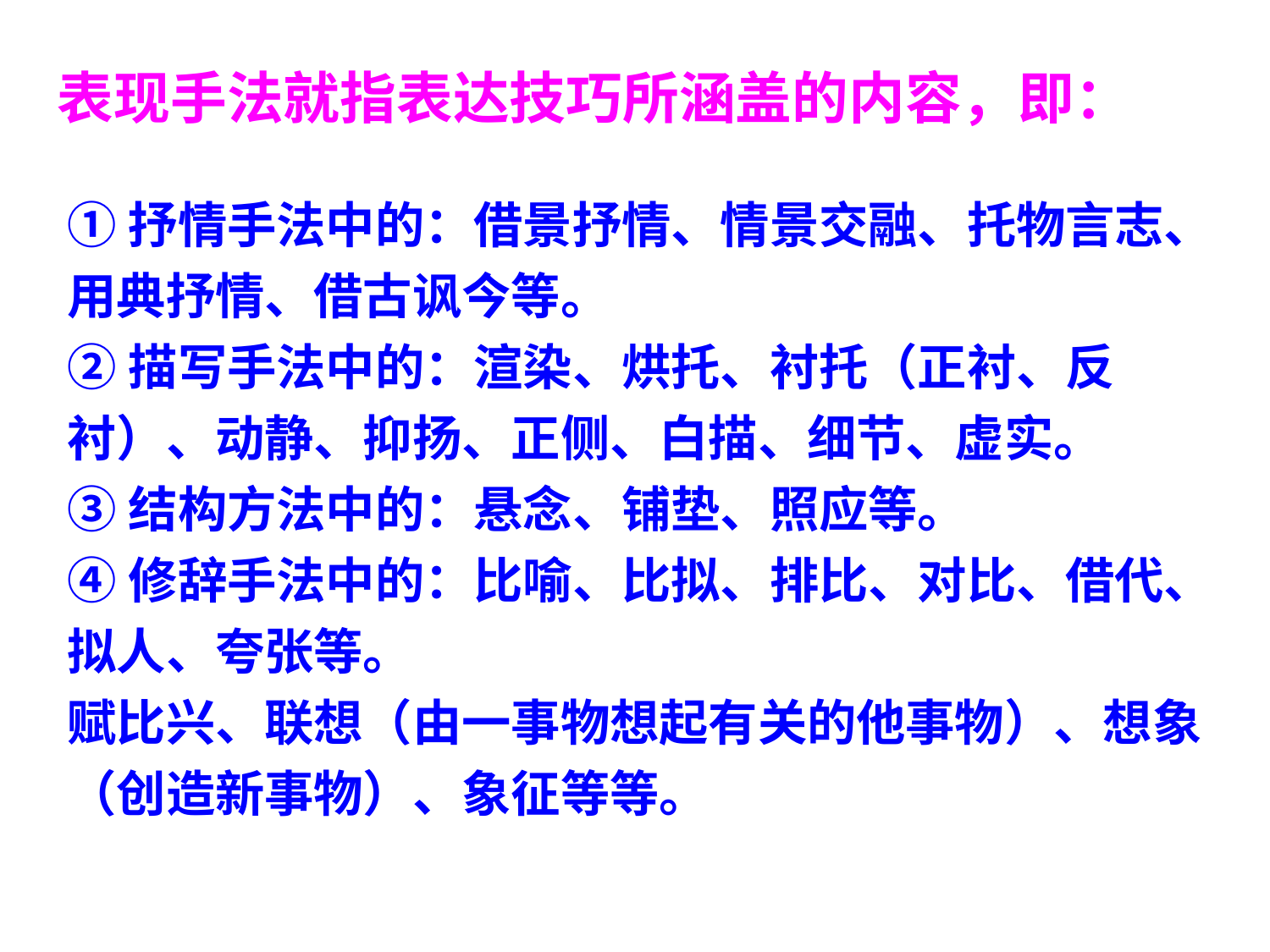

表现手法就指表达技巧所涵盖的内容，即：
①抒情手法中的：借景抒情、情景交融、托物言志、用典抒情、借古讽今等。
②描写手法中的：渲染、烘托、衬托（正衬、反衬）、动静、抑扬、正侧、白描、细节、虚实。
③结构方法中的：悬念、铺垫、照应等。
④修辞手法中的：比喻、比拟、排比、对比、借代、拟人、夸张等。
赋比兴、联想（由一事物想起有关的他事物）、想象（创造新事物）、象征等等。